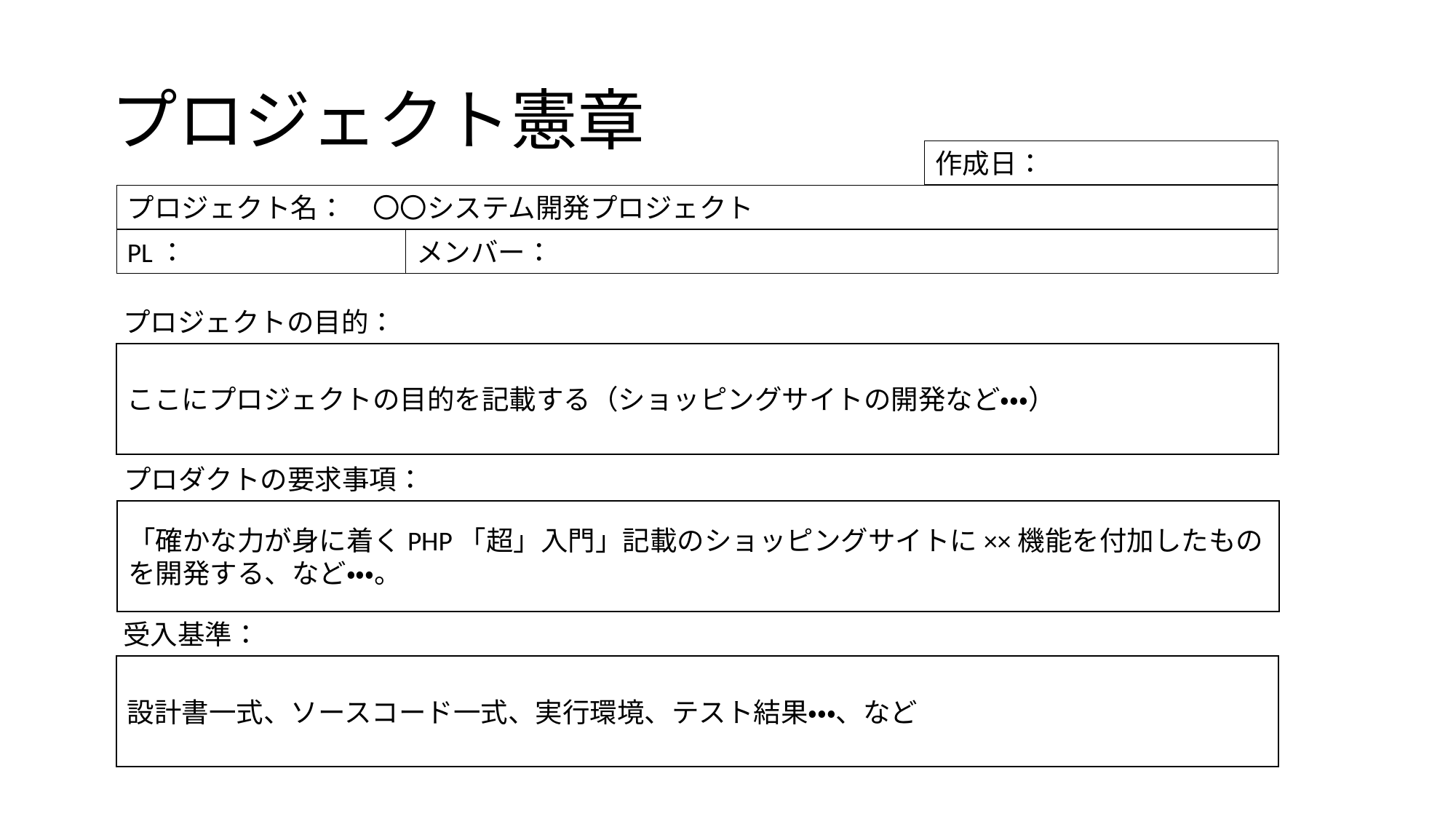

# プロジェクト憲章
作成日：
プロジェクト名：　〇〇システム開発プロジェクト
PL：
メンバー：
プロジェクトの目的：
ここにプロジェクトの目的を記載する（ショッピングサイトの開発など・・・）ああ
プロダクトの要求事項：
「確かな力が身に着くPHP「超」入門」記載のショッピングサイトに××機能を付加したものを開発する、など・・・。ああ
受入基準：
設計書一式、ソースコード一式、実行環境、テスト結果・・・、など